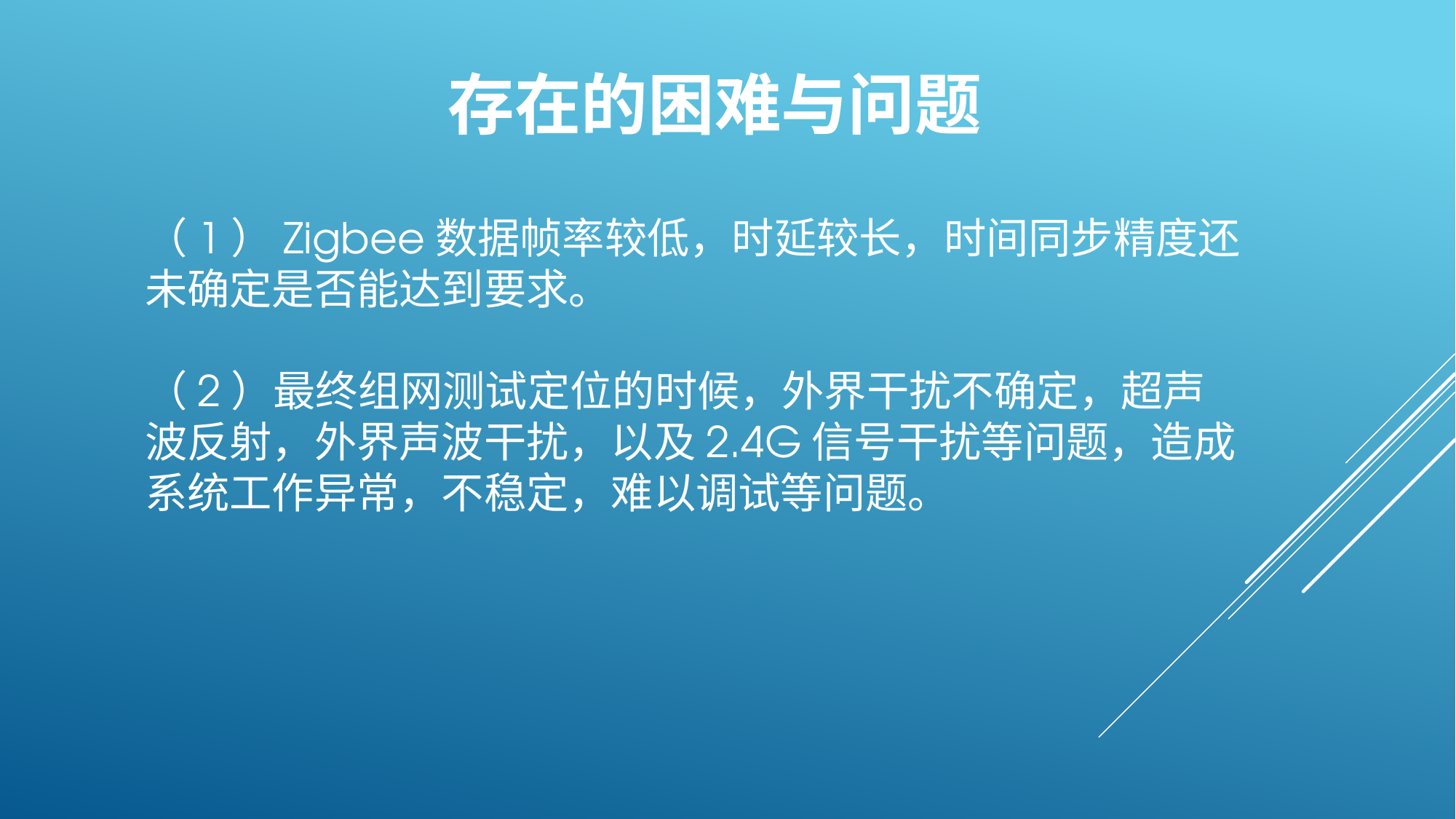

存在的困难与问题
（1）Zigbee数据帧率较低，时延较长，时间同步精度还未确定是否能达到要求。

（2）最终组网测试定位的时候，外界干扰不确定，超声波反射，外界声波干扰，以及2.4G信号干扰等问题，造成系统工作异常，不稳定，难以调试等问题。